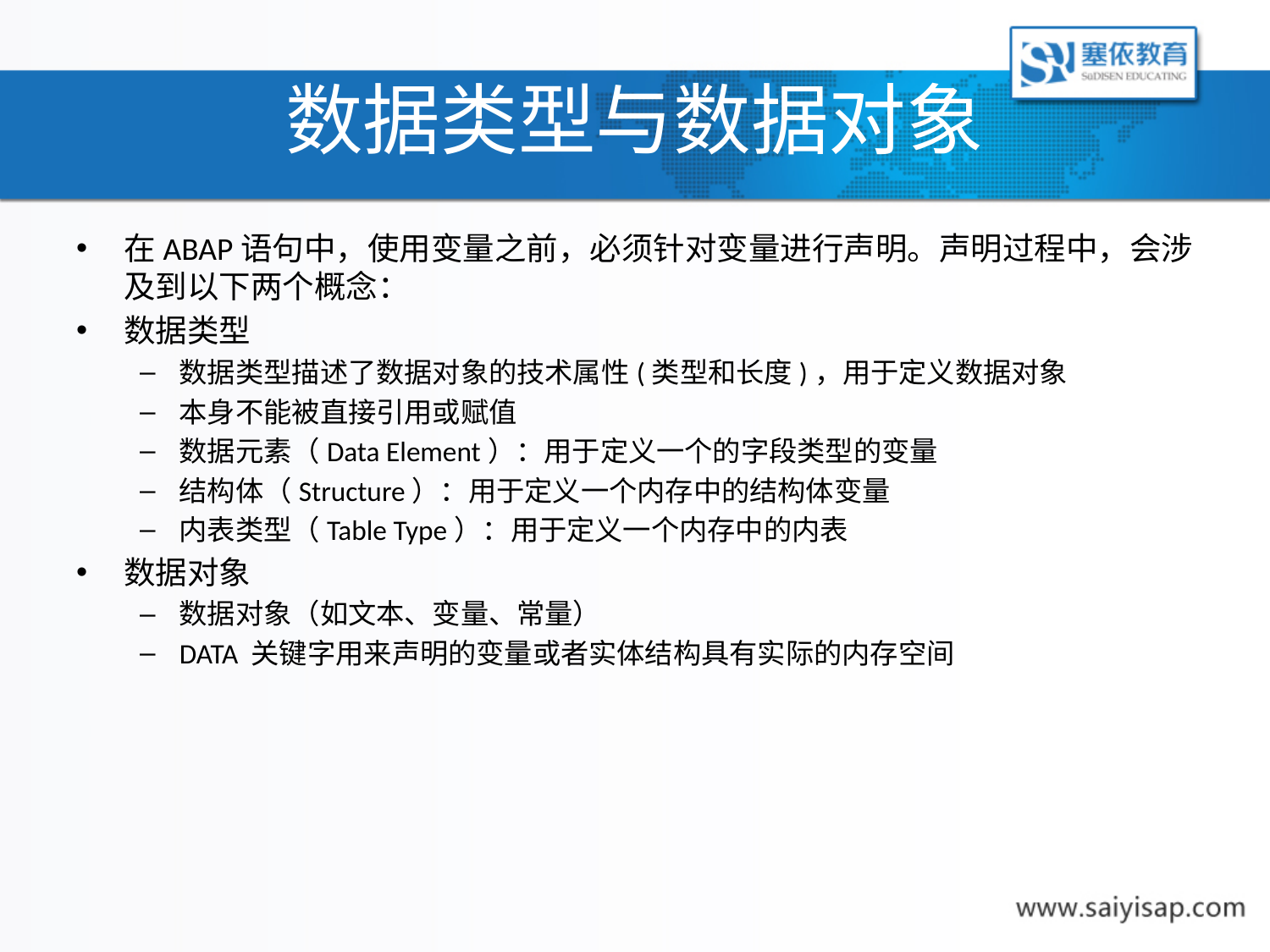

# 数据类型与数据对象
在ABAP语句中，使用变量之前，必须针对变量进行声明。声明过程中，会涉及到以下两个概念：
数据类型
数据类型描述了数据对象的技术属性(类型和长度)，用于定义数据对象
本身不能被直接引用或赋值
数据元素（Data Element）：用于定义一个的字段类型的变量
结构体（Structure）：用于定义一个内存中的结构体变量
内表类型（Table Type）：用于定义一个内存中的内表
数据对象
数据对象（如文本、变量、常量）
DATA 关键字用来声明的变量或者实体结构具有实际的内存空间